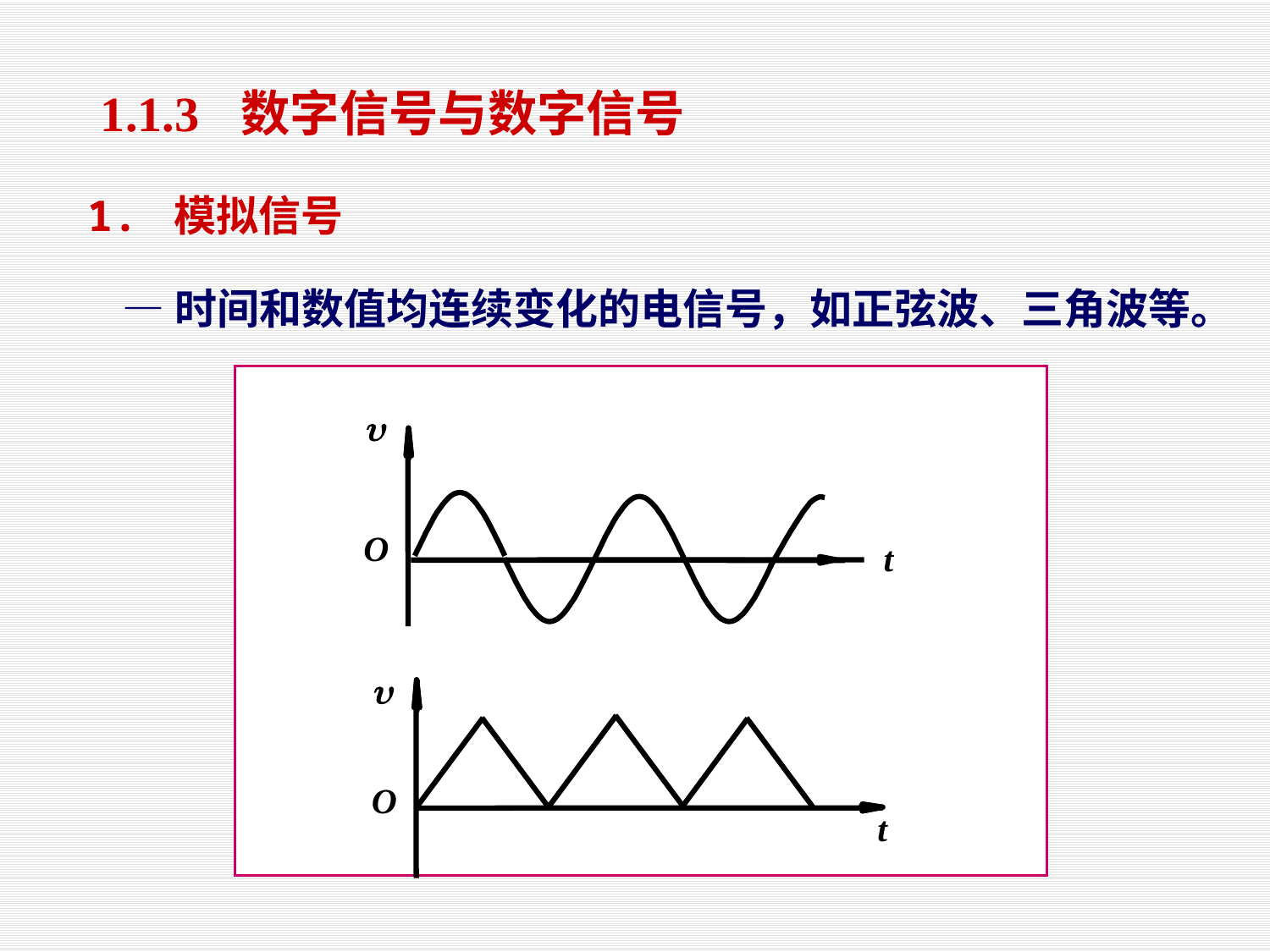

1.1.3 数字信号与数字信号
1. 模拟信号
—时间和数值均连续变化的电信号，如正弦波、三角波等。

υ

O
t

υ

O

t